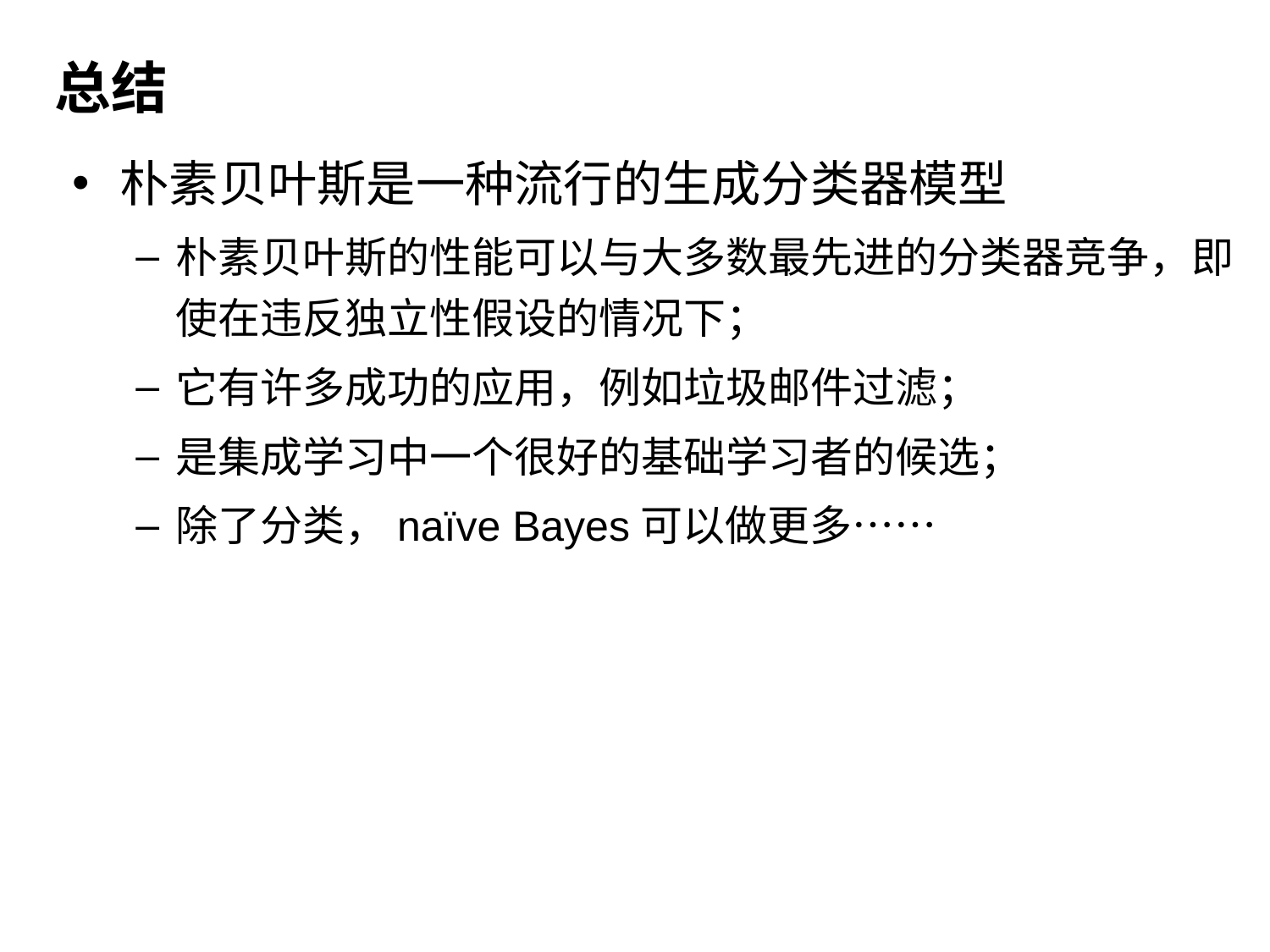

# 总结
朴素贝叶斯是一种流行的生成分类器模型
朴素贝叶斯的性能可以与大多数最先进的分类器竞争，即使在违反独立性假设的情况下；
它有许多成功的应用，例如垃圾邮件过滤；
是集成学习中一个很好的基础学习者的候选；
除了分类，naïve Bayes可以做更多……